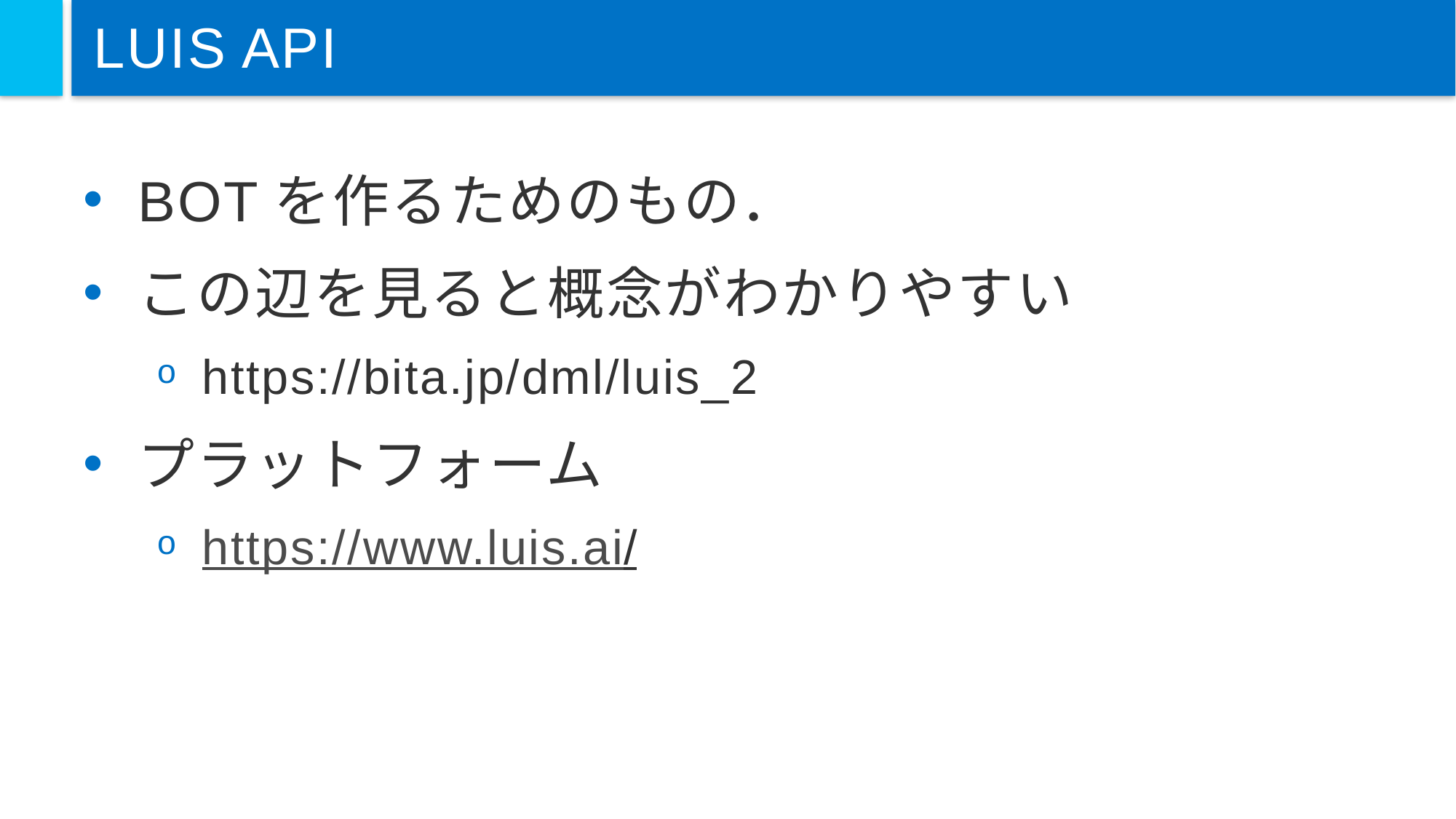

# LUIS API
BOTを作るためのもの．
この辺を見ると概念がわかりやすい
https://bita.jp/dml/luis_2
プラットフォーム
https://www.luis.ai/